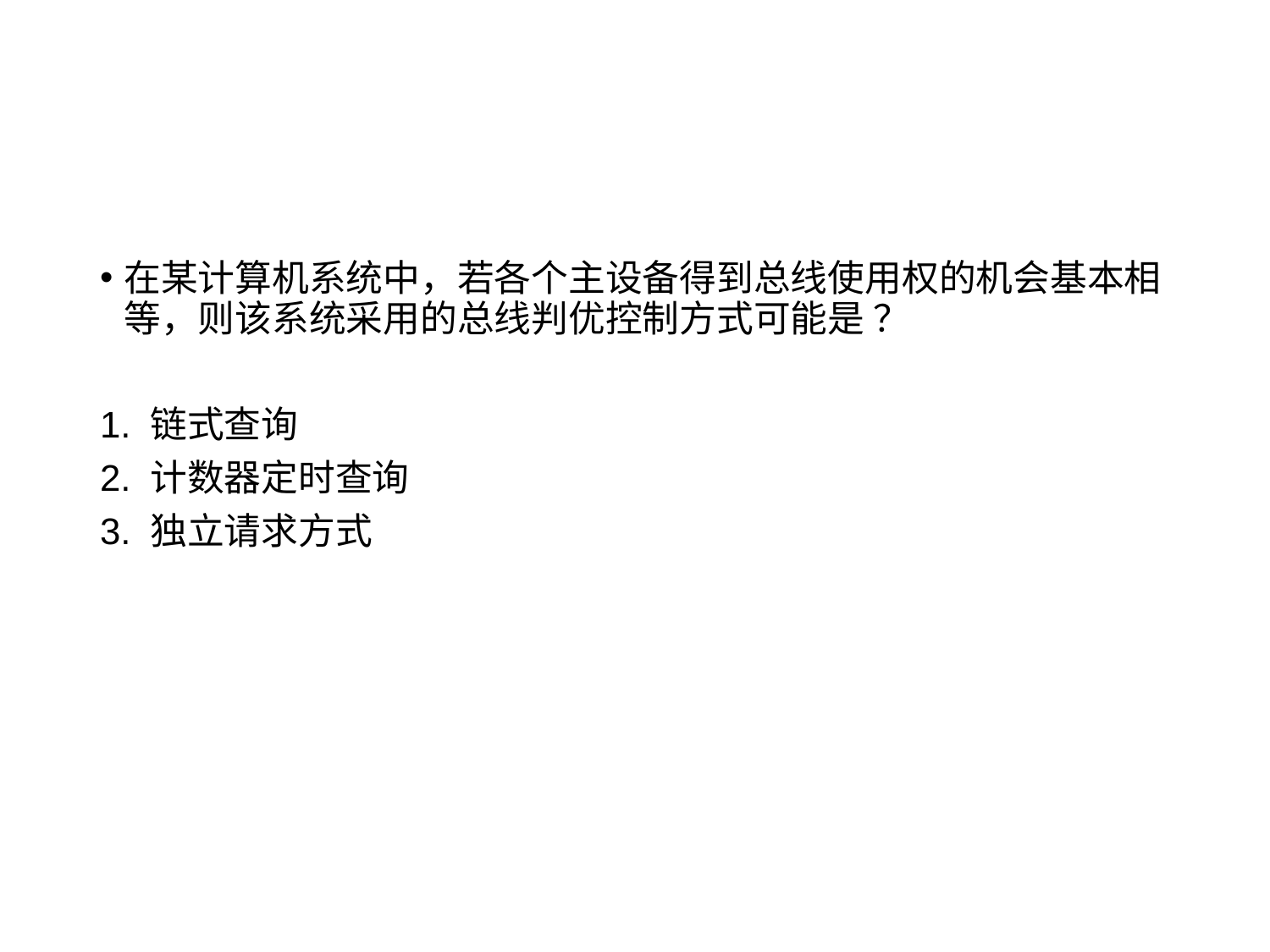

#
在某计算机系统中，若各个主设备得到总线使用权的机会基本相等，则该系统采用的总线判优控制方式可能是 ？

1. 链式查询
2. 计数器定时查询
3. 独立请求方式